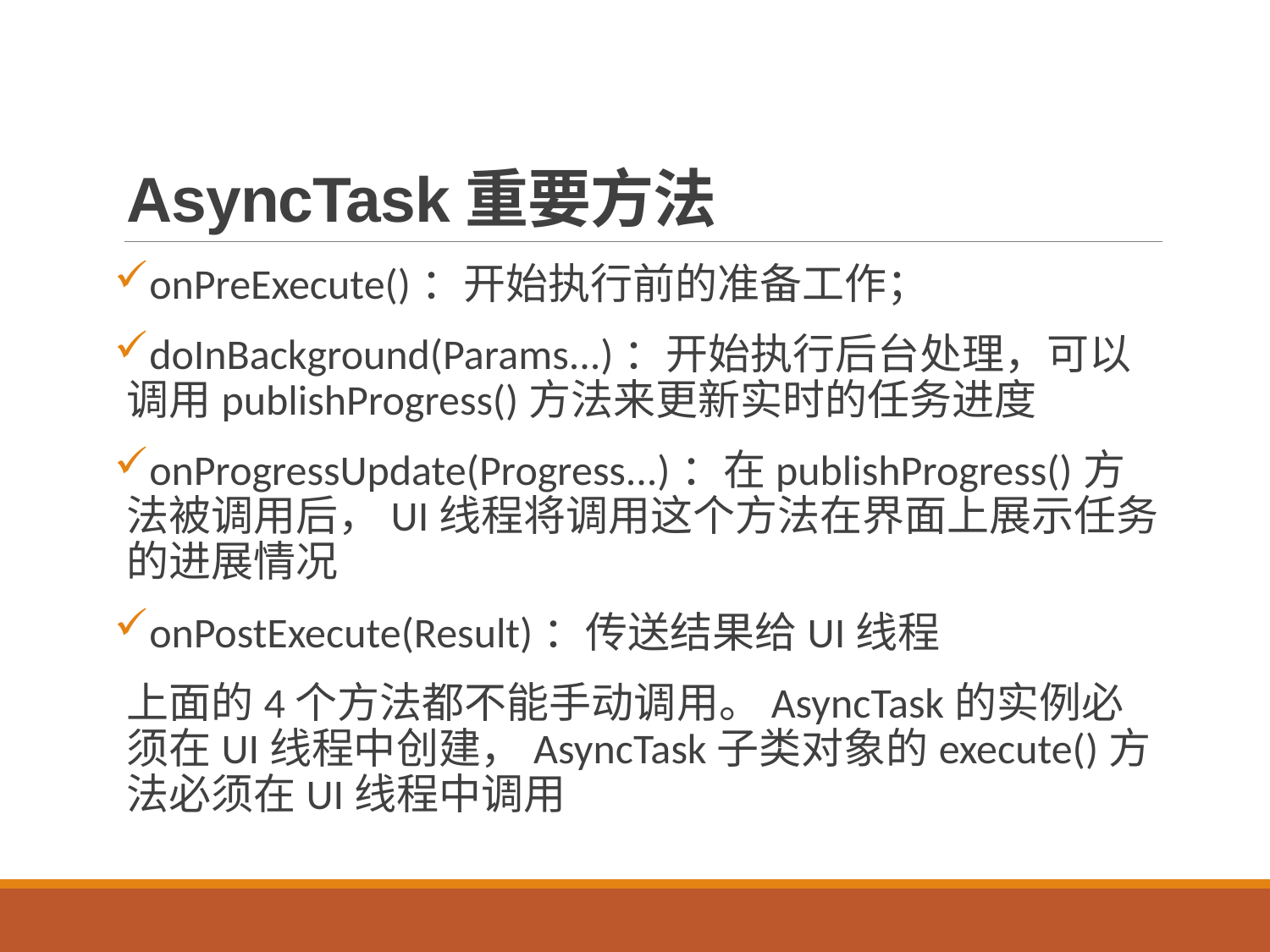

# AsyncTask重要方法
onPreExecute()：开始执行前的准备工作；
doInBackground(Params...)：开始执行后台处理，可以调用publishProgress()方法来更新实时的任务进度
onProgressUpdate(Progress...)：在publishProgress()方法被调用后，UI线程将调用这个方法在界面上展示任务的进展情况
onPostExecute(Result)：传送结果给UI线程
上面的4个方法都不能手动调用。AsyncTask的实例必须在UI线程中创建，AsyncTask子类对象的execute()方法必须在UI线程中调用